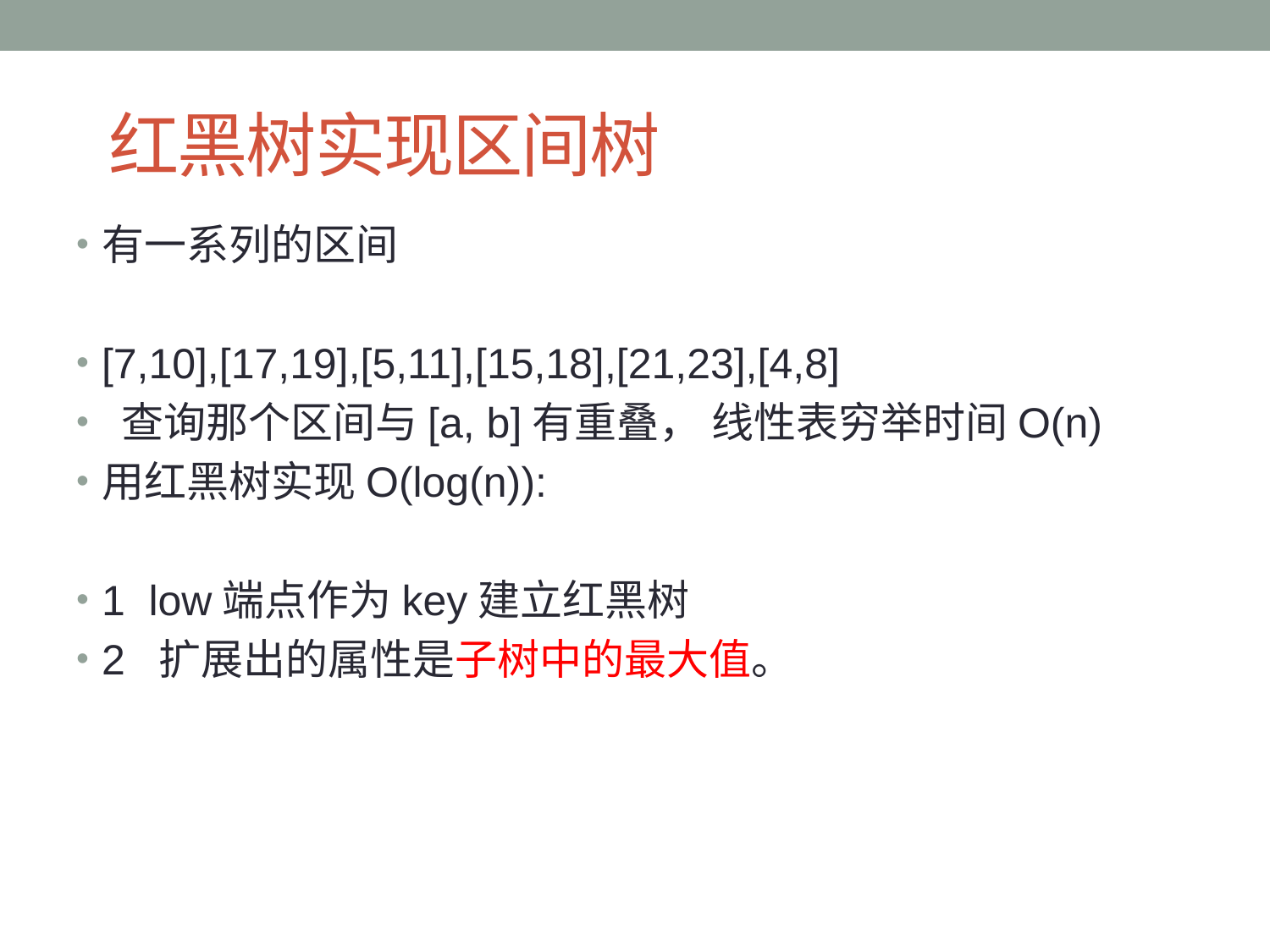

# 红黑树实现区间树
有一系列的区间

[7,10],[17,19],[5,11],[15,18],[21,23],[4,8]
 查询那个区间与[a, b]有重叠， 线性表穷举时间O(n)
用红黑树实现O(log(n)):

1  low端点作为key建立红黑树
2  扩展出的属性是子树中的最大值。